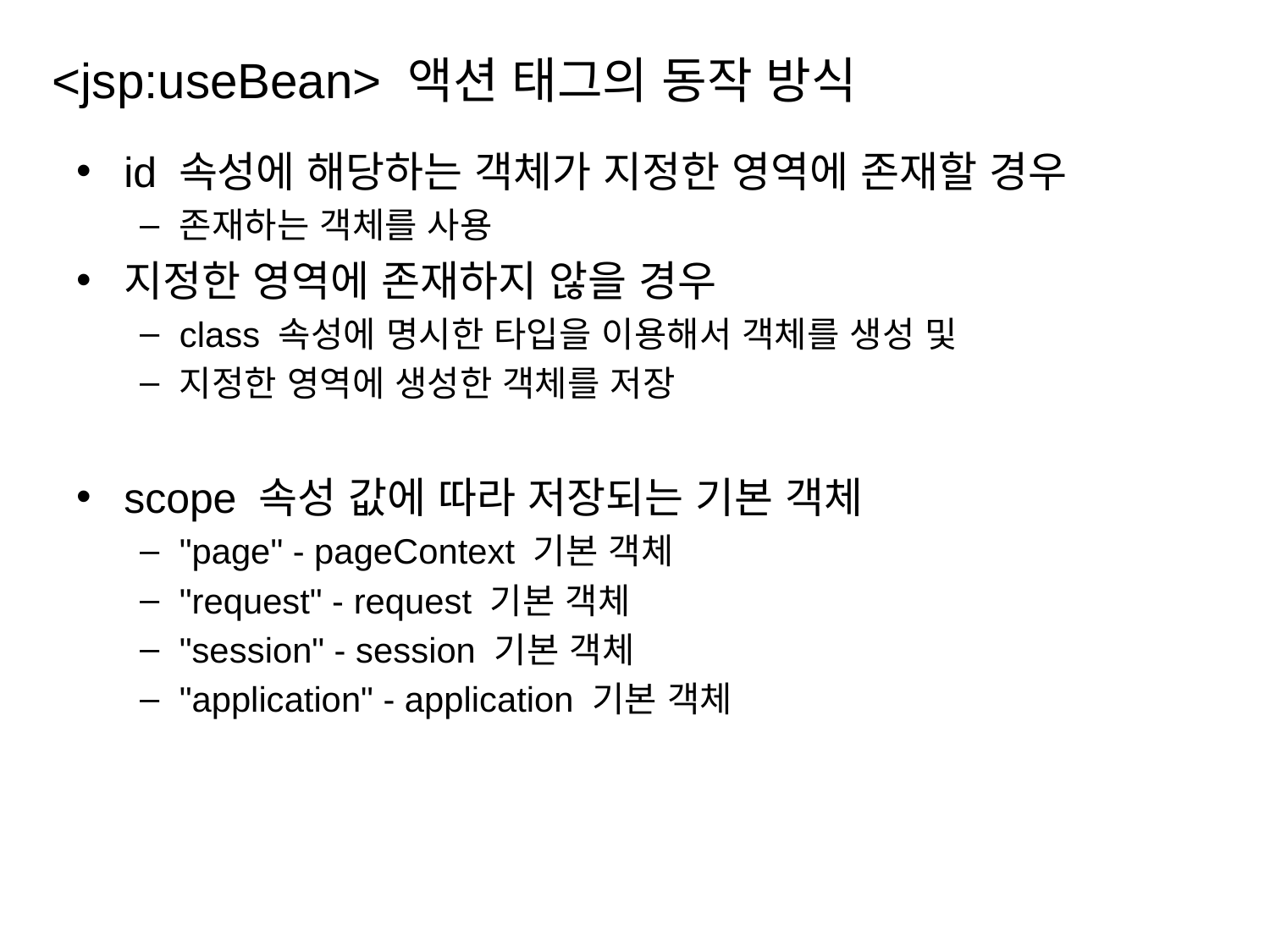

# <jsp:useBean> 액션 태그의 동작 방식
id 속성에 해당하는 객체가 지정한 영역에 존재할 경우
존재하는 객체를 사용
지정한 영역에 존재하지 않을 경우
class 속성에 명시한 타입을 이용해서 객체를 생성 및
지정한 영역에 생성한 객체를 저장

scope 속성 값에 따라 저장되는 기본 객체
"page" - pageContext 기본 객체
"request" - request 기본 객체
"session" - session 기본 객체
"application" - application 기본 객체